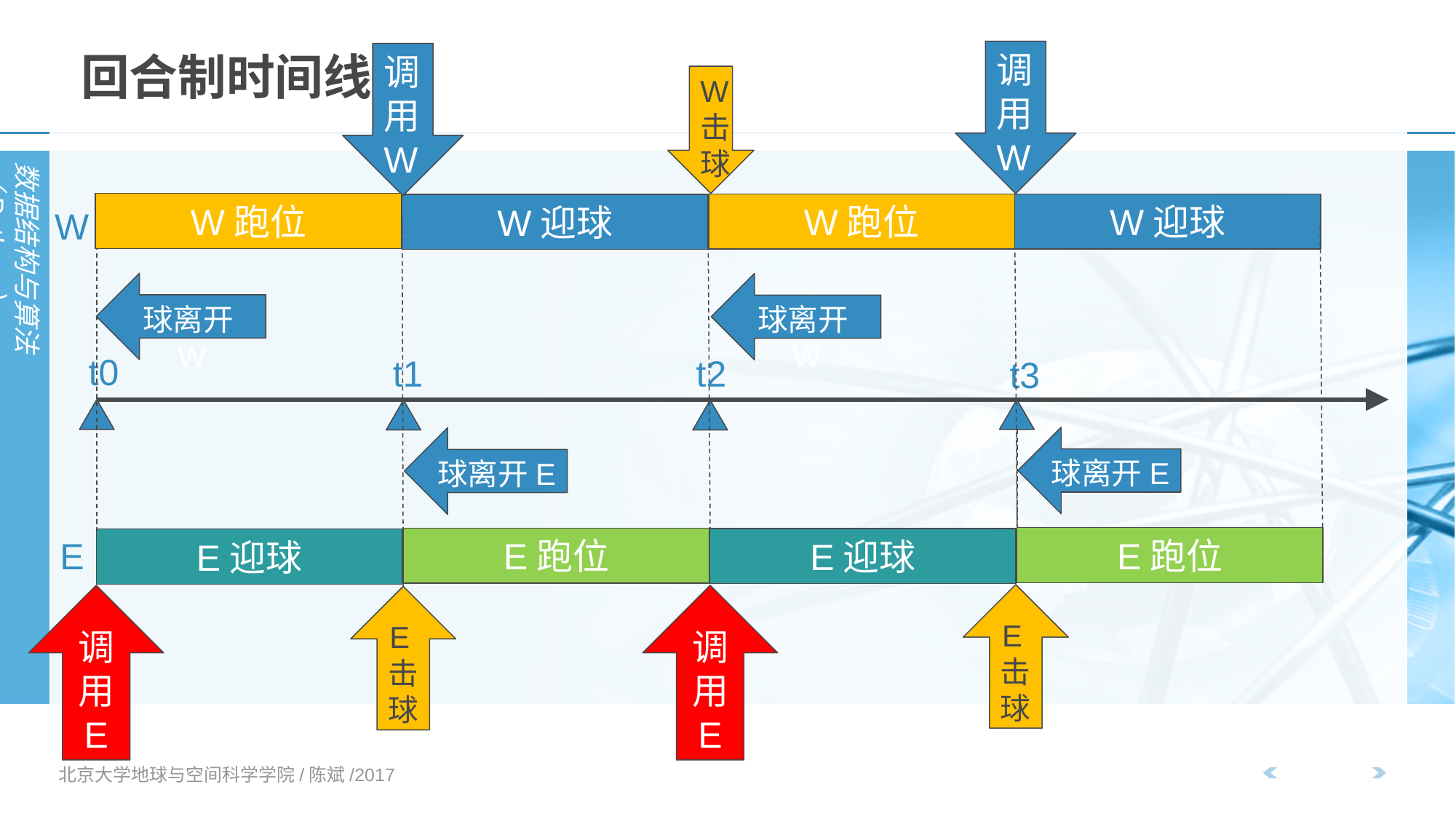

调用W
# 回合制时间线
调用W
W击球
W跑位
W跑位
W迎球
W迎球
W
球离开W
球离开W
t0
t1
t2
t3

球离开E
球离开E
E跑位
E
E跑位
E迎球
E迎球
E击球
调用
E
调用
E
E击球